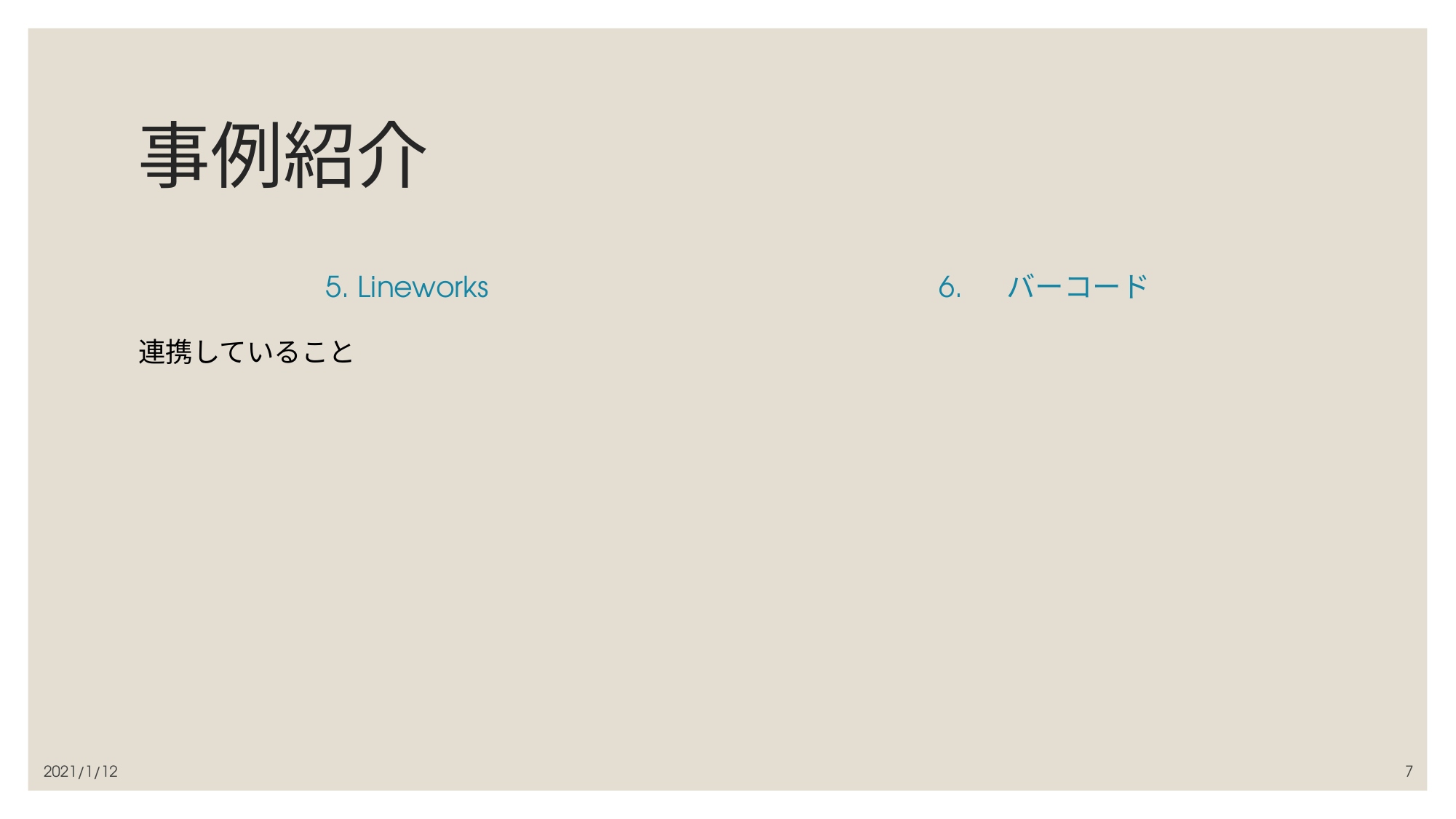

# 事例紹介
5. Lineworks
6. 　バーコード
連携していること

2021/1/12

7